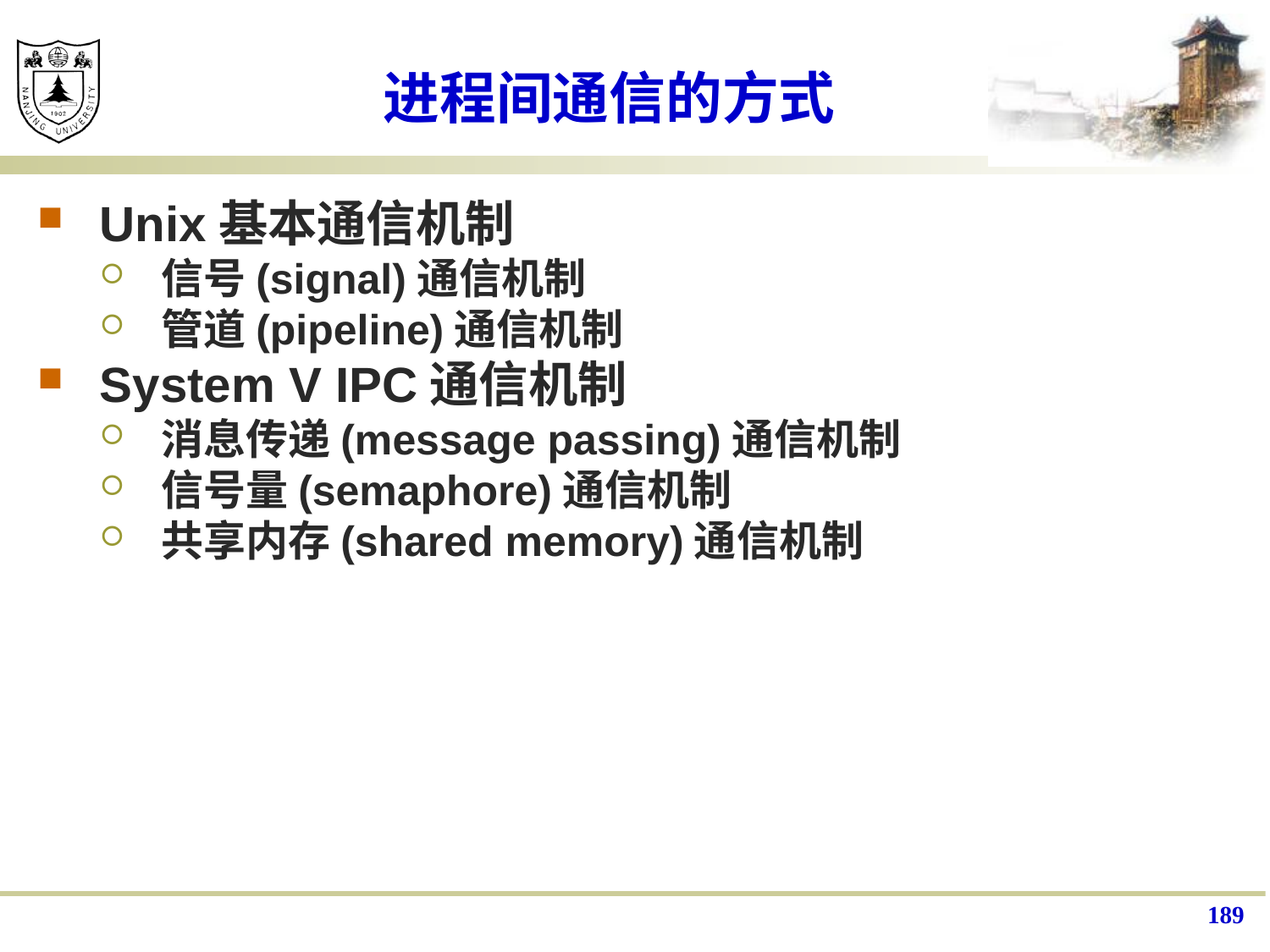

# 进程间通信的方式
Unix基本通信机制
信号(signal)通信机制
管道(pipeline)通信机制
System V IPC通信机制
消息传递(message passing)通信机制
信号量(semaphore)通信机制
共享内存(shared memory)通信机制

189